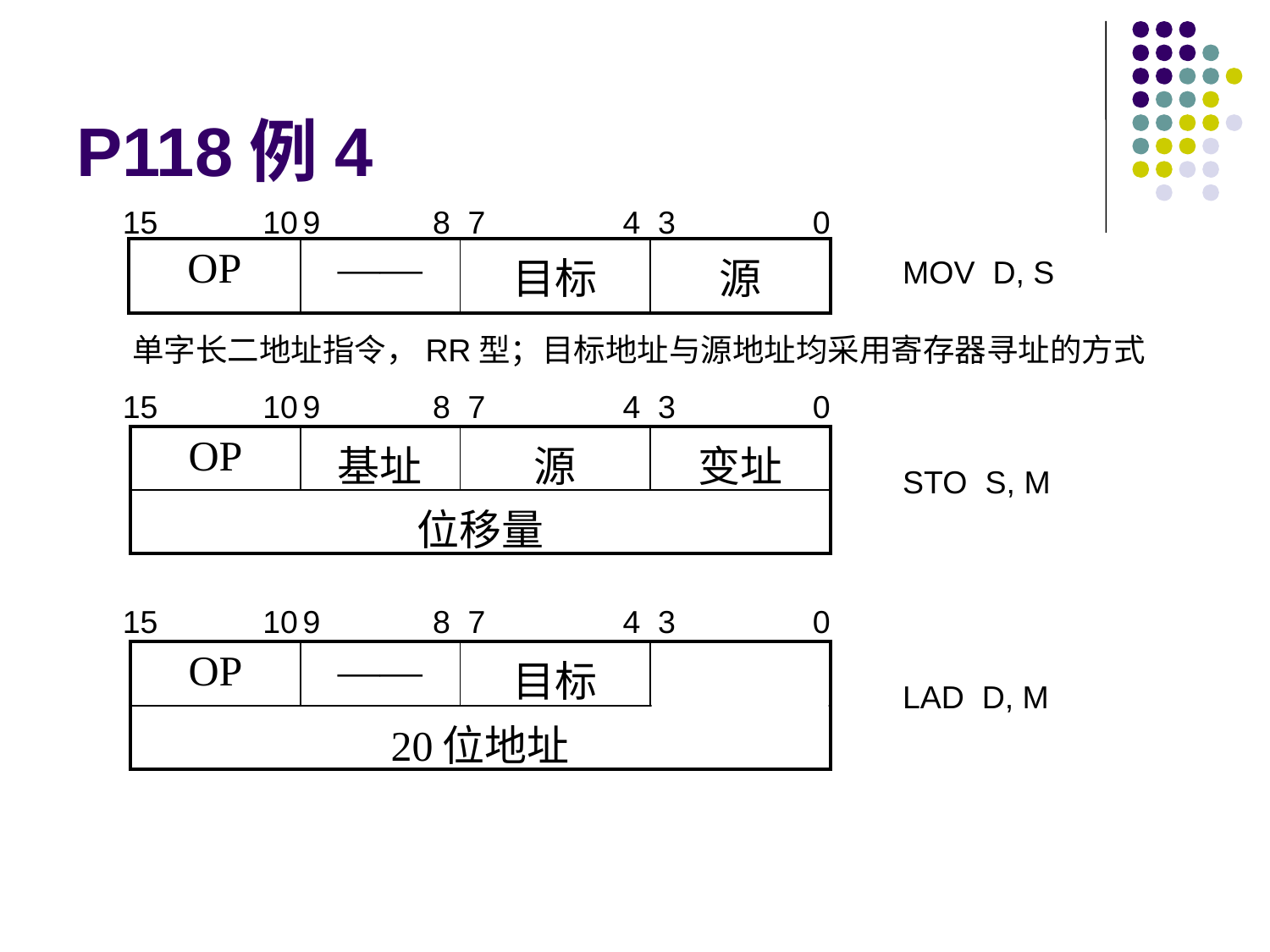

# P118例4
15
10
9
8  7
4  3
0
| OP | —— | 目标 | 源 |
| --- | --- | --- | --- |
MOV  D, S
单字长二地址指令，RR型；目标地址与源地址均采用寄存器寻址的方式
15
10
9
8  7
4  3
0
| OP | 基址 | 源 | 变址 |
| --- | --- | --- | --- |
| 位移量 |  |  |  |
STO  S, M
15
10
9
8  7
4  3
0
| OP | —— | 目标 |  |
| --- | --- | --- | --- |
| 20位地址 |  |  |  |
LAD  D, M

31